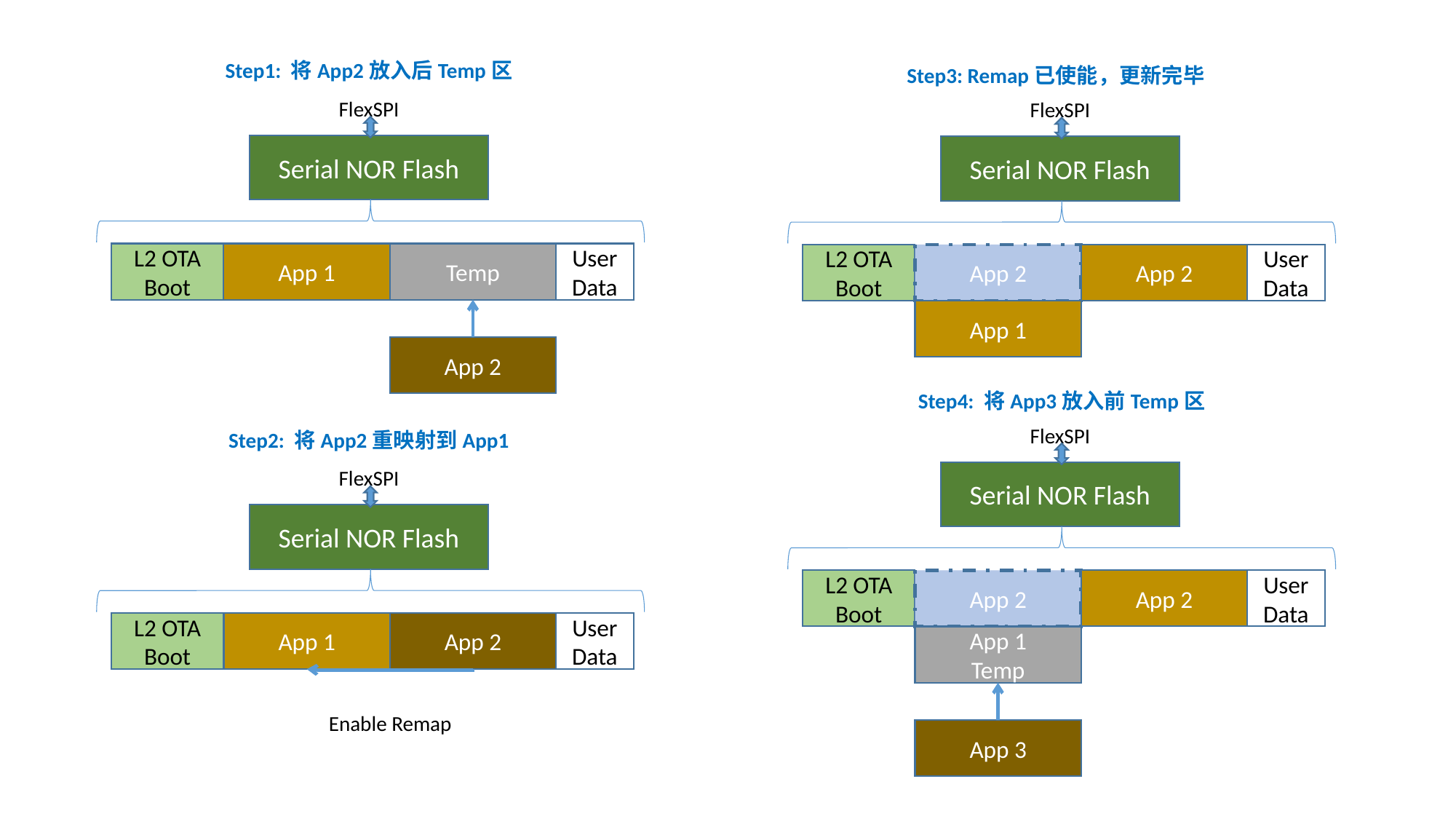

Step1: 将App2放入后Temp区
Step3: Remap已使能，更新完毕
FlexSPI
FlexSPI

Serial NOR Flash
Serial NOR Flash
L2 OTA Boot
App 1
Temp
User Data
L2 OTA Boot
App 2
App 2
User Data

App 1

App 2
Step4: 将App3放入前Temp区
FlexSPI
Step2: 将App2重映射到App1

FlexSPI
Serial NOR Flash

Serial NOR Flash
L2 OTA Boot
App 2
App 2
User Data
L2 OTA Boot
App 1
App 2
User Data
App 1
Temp
Enable Remap
App 3